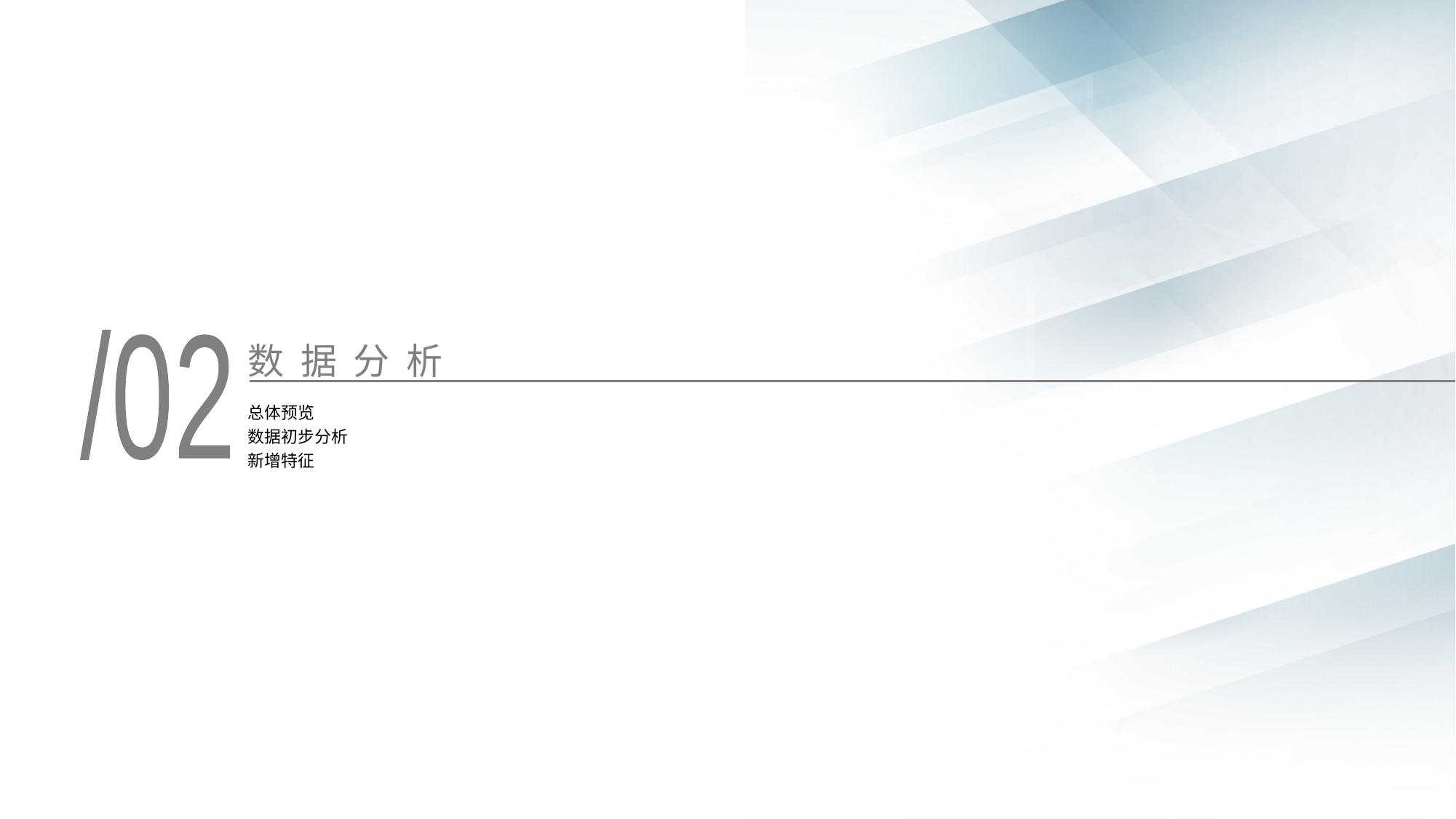

# 数  据  分  析
/02
总体预览
数据初步分析
新增特征